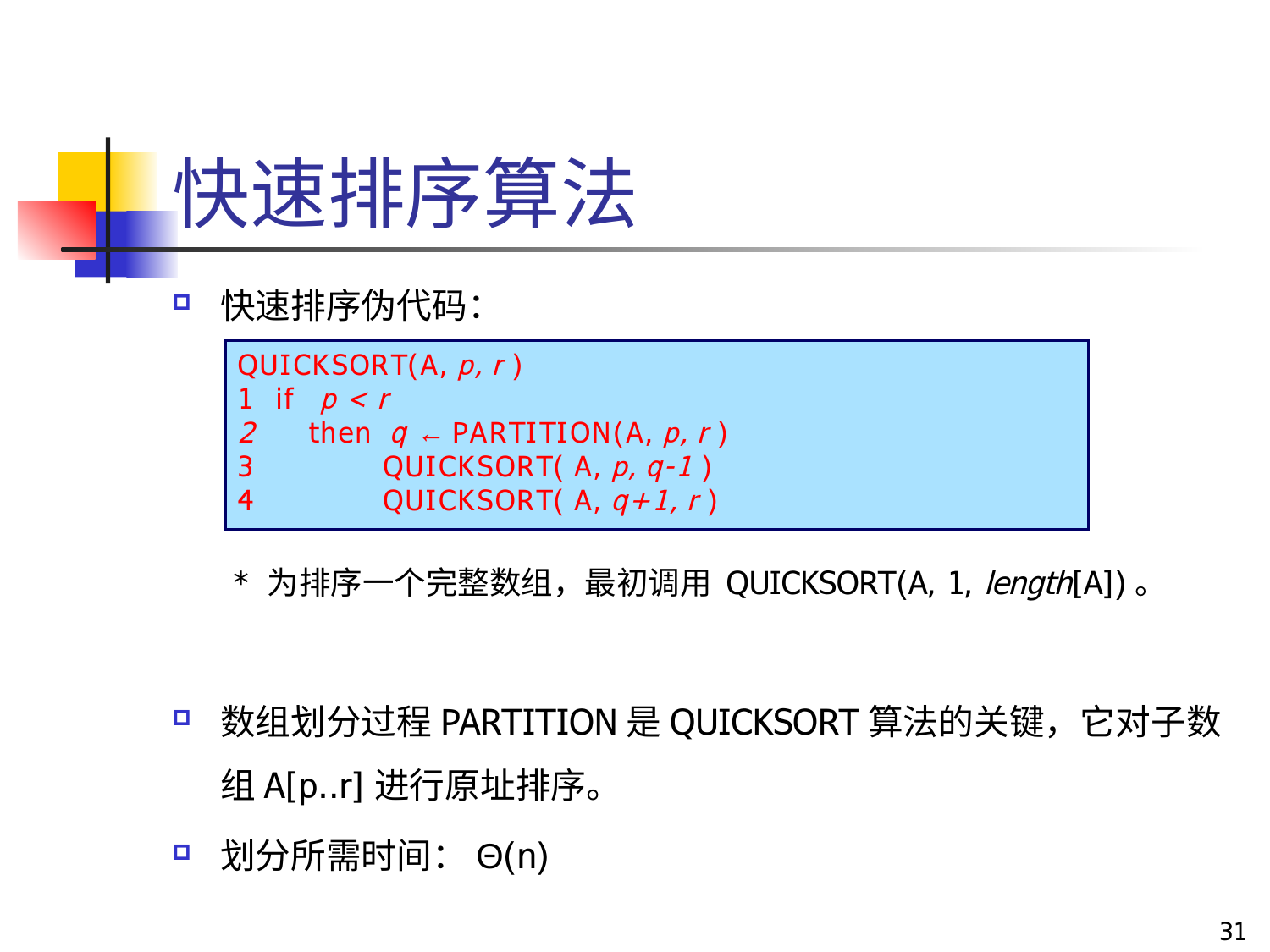

快速排序算法
快速排序伪代码：

      * 为排序一个完整数组，最初调用 QUICKSORT(A, 1, length[A])。

数组划分过程PARTITION是QUICKSORT算法的关键，它对子数组A[p..r]进行原址排序。
划分所需时间：Θ(n)

QUICKSORT(A, p, r )
 if   p < r
     then  q ← PARTITION(A, p, r )
              QUICKSORT( A, p, q-1 )
              QUICKSORT( A, q+1, r )
31